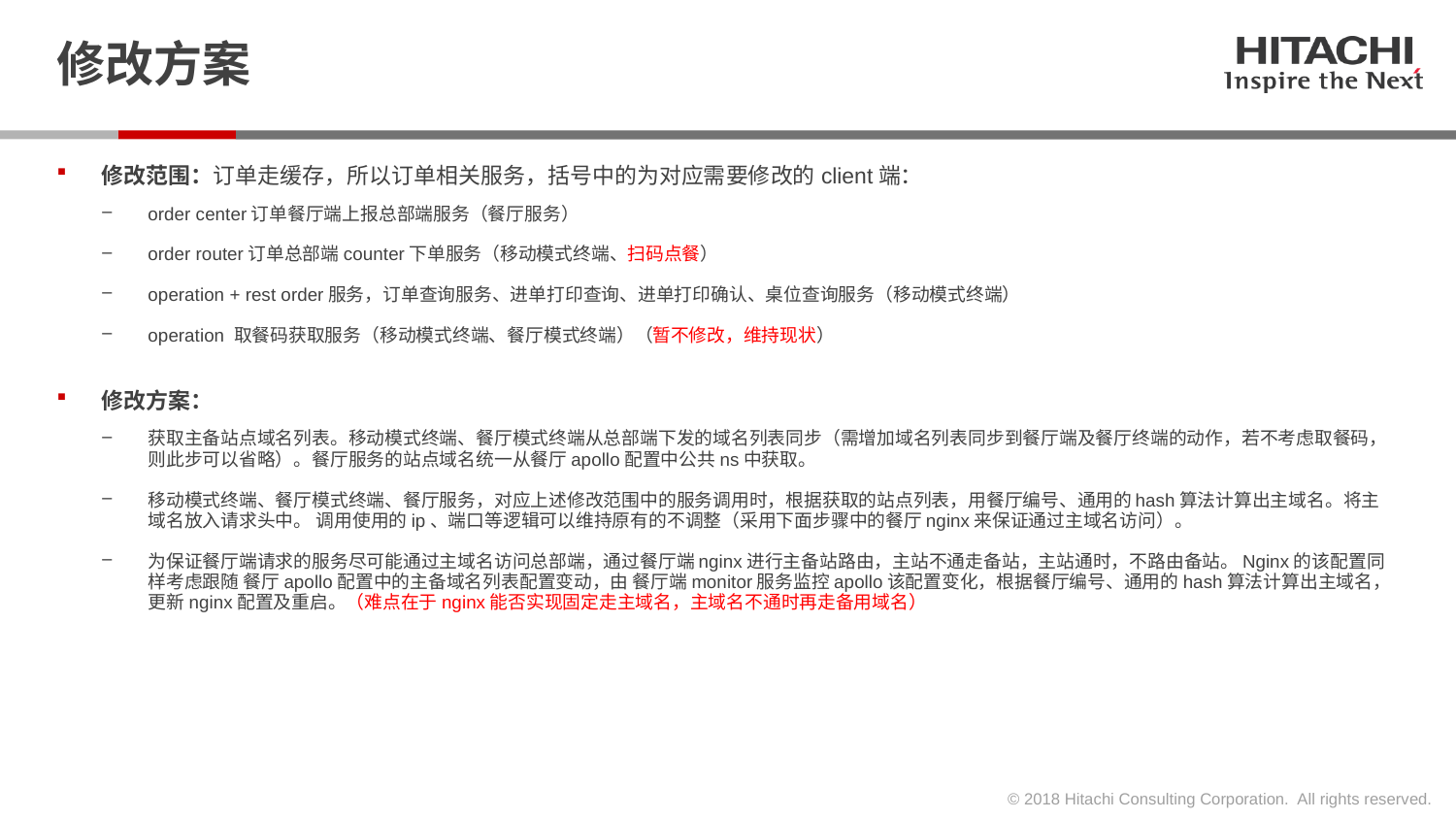

# 修改方案
修改范围：订单走缓存，所以订单相关服务，括号中的为对应需要修改的client端：
order center订单餐厅端上报总部端服务（餐厅服务）
order router订单总部端counter下单服务（移动模式终端、扫码点餐）
operation + rest order服务，订单查询服务、进单打印查询、进单打印确认、桌位查询服务（移动模式终端）
operation 取餐码获取服务（移动模式终端、餐厅模式终端）（暂不修改，维持现状）
修改方案：
获取主备站点域名列表。移动模式终端、餐厅模式终端从总部端下发的域名列表同步（需增加域名列表同步到餐厅端及餐厅终端的动作，若不考虑取餐码，则此步可以省略）。餐厅服务的站点域名统一从餐厅apollo配置中公共ns中获取。
移动模式终端、餐厅模式终端、餐厅服务，对应上述修改范围中的服务调用时，根据获取的站点列表，用餐厅编号、通用的hash算法计算出主域名。将主域名放入请求头中。 调用使用的ip、端口等逻辑可以维持原有的不调整（采用下面步骤中的餐厅nginx来保证通过主域名访问）。
为保证餐厅端请求的服务尽可能通过主域名访问总部端，通过餐厅端nginx进行主备站路由，主站不通走备站，主站通时，不路由备站。Nginx的该配置同样考虑跟随 餐厅apollo配置中的主备域名列表配置变动，由 餐厅端monitor服务监控apollo该配置变化，根据餐厅编号、通用的hash算法计算出主域名，更新nginx配置及重启。（难点在于nginx能否实现固定走主域名，主域名不通时再走备用域名）